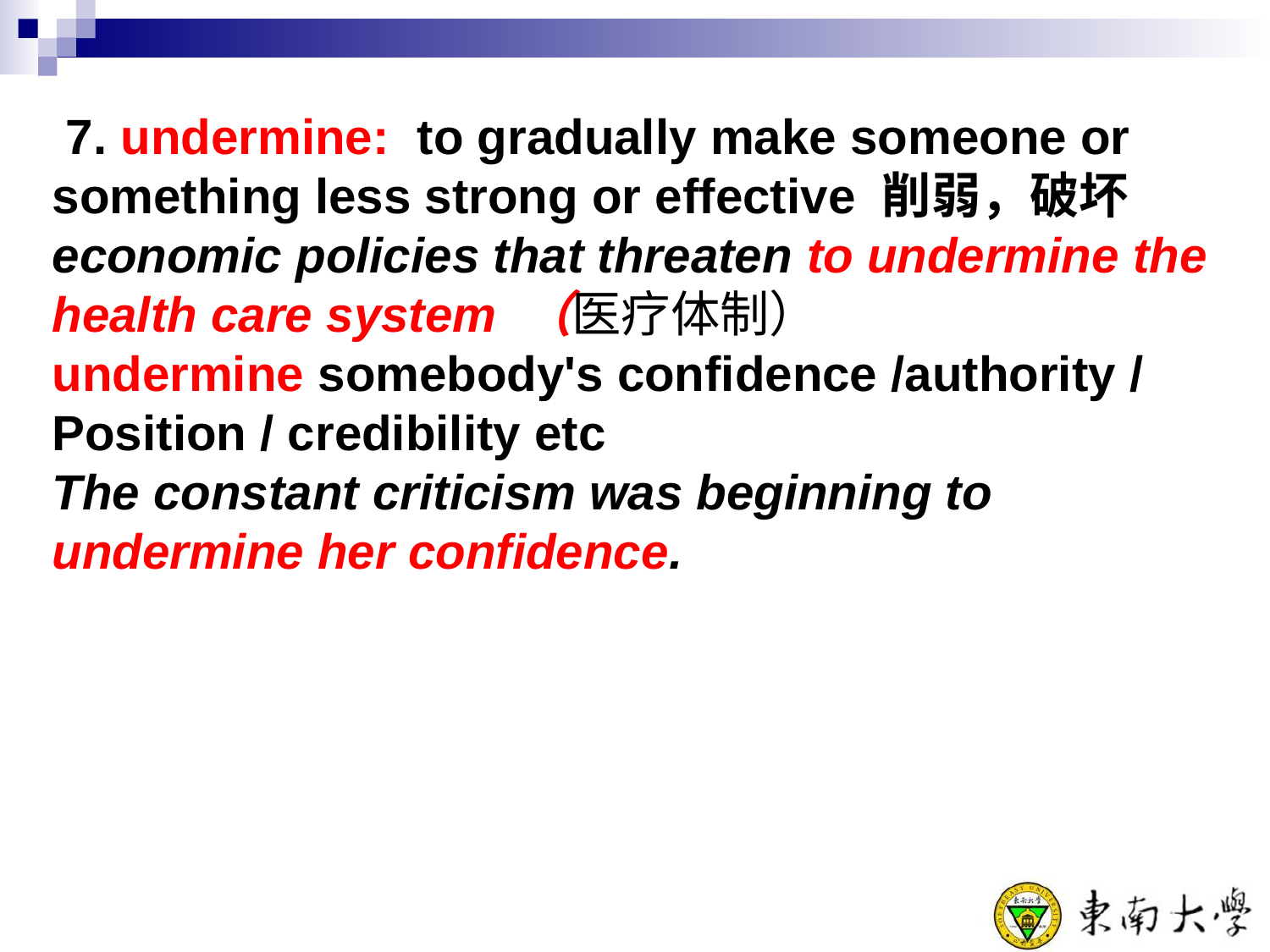

7. undermine:  to gradually make someone or something less strong or effective 削弱，破坏
economic policies that threaten to undermine the health care system （医疗体制）
undermine somebody's confidence /authority /
Position / credibility etc
The constant criticism was beginning to undermine her confidence.